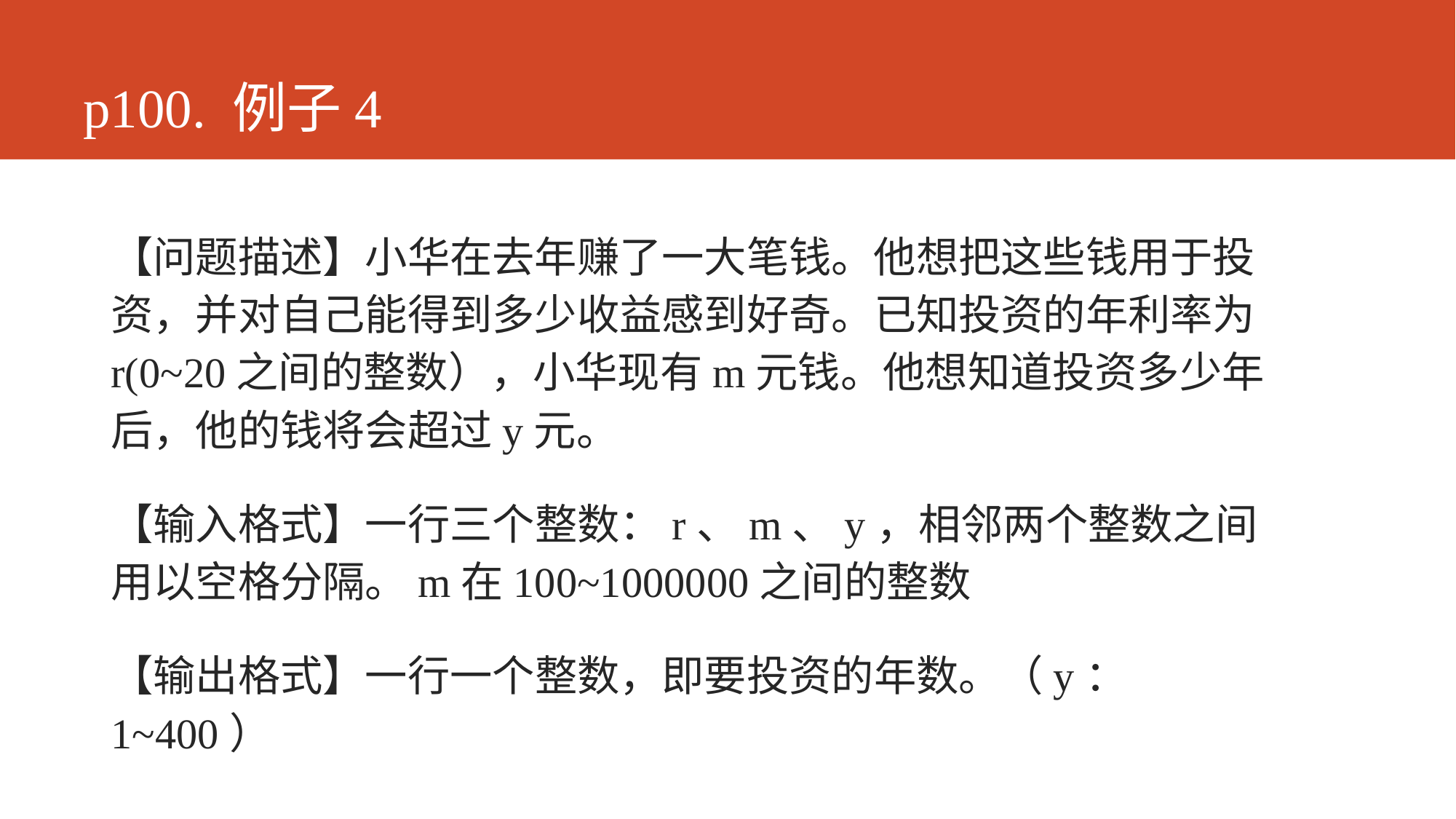

# p100. 例子4
【问题描述】小华在去年赚了一大笔钱。他想把这些钱用于投资，并对自己能得到多少收益感到好奇。已知投资的年利率为r(0~20之间的整数），小华现有m元钱。他想知道投资多少年后，他的钱将会超过y元。
【输入格式】一行三个整数：r、m、y，相邻两个整数之间用以空格分隔。m在100~1000000之间的整数
【输出格式】一行一个整数，即要投资的年数。（y：1~400）